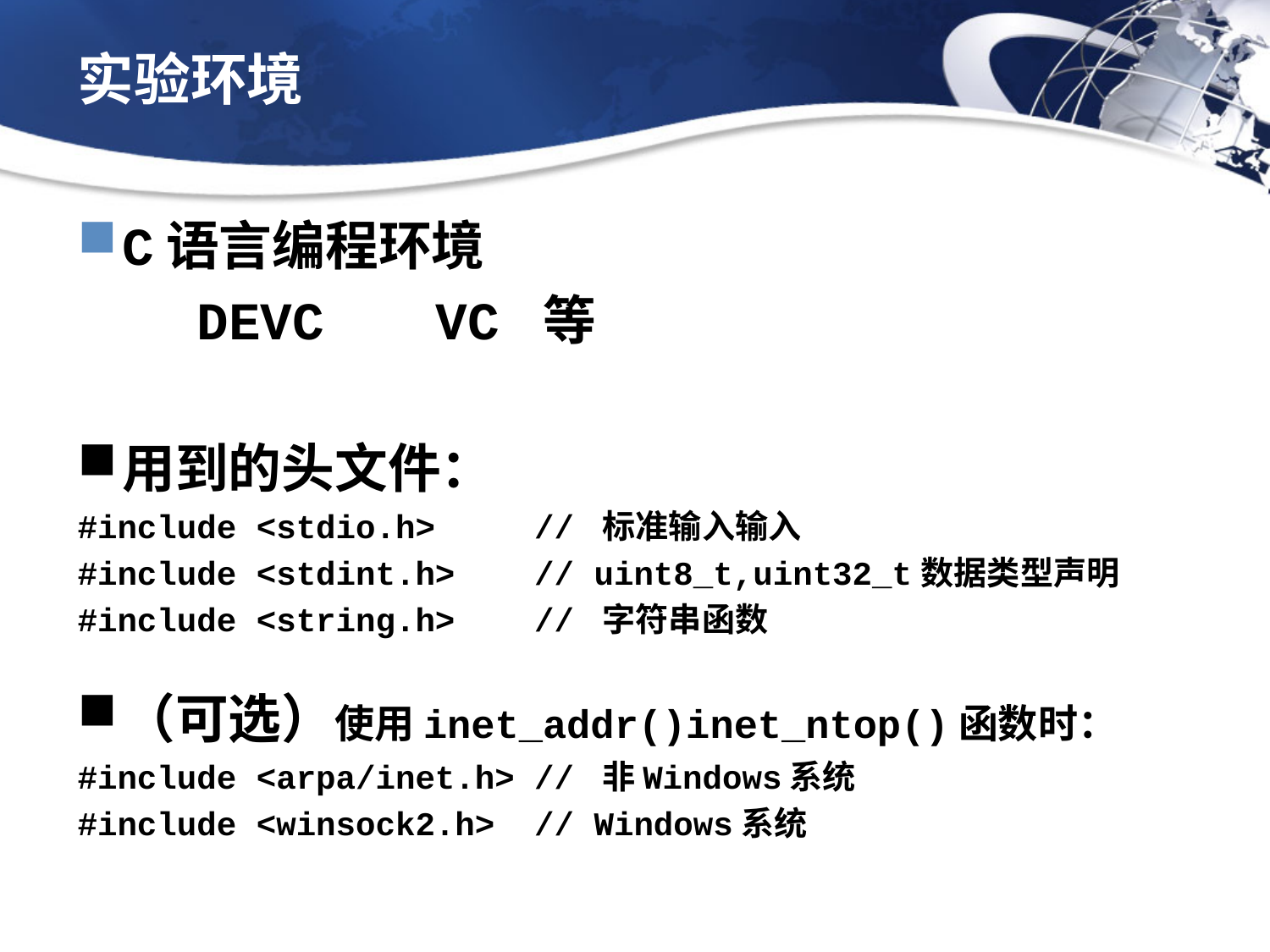

# 实验环境
C语言编程环境
 	DEVC 	VC 等

用到的头文件：
#include <stdio.h>     // 标准输入输入
#include <stdint.h>    // uint8_t,uint32_t数据类型声明
#include <string.h>    // 字符串函数

（可选）使用inet_addr()inet_ntop()函数时：
#include <arpa/inet.h> // 非Windows系统
#include <winsock2.h>  // Windows系统